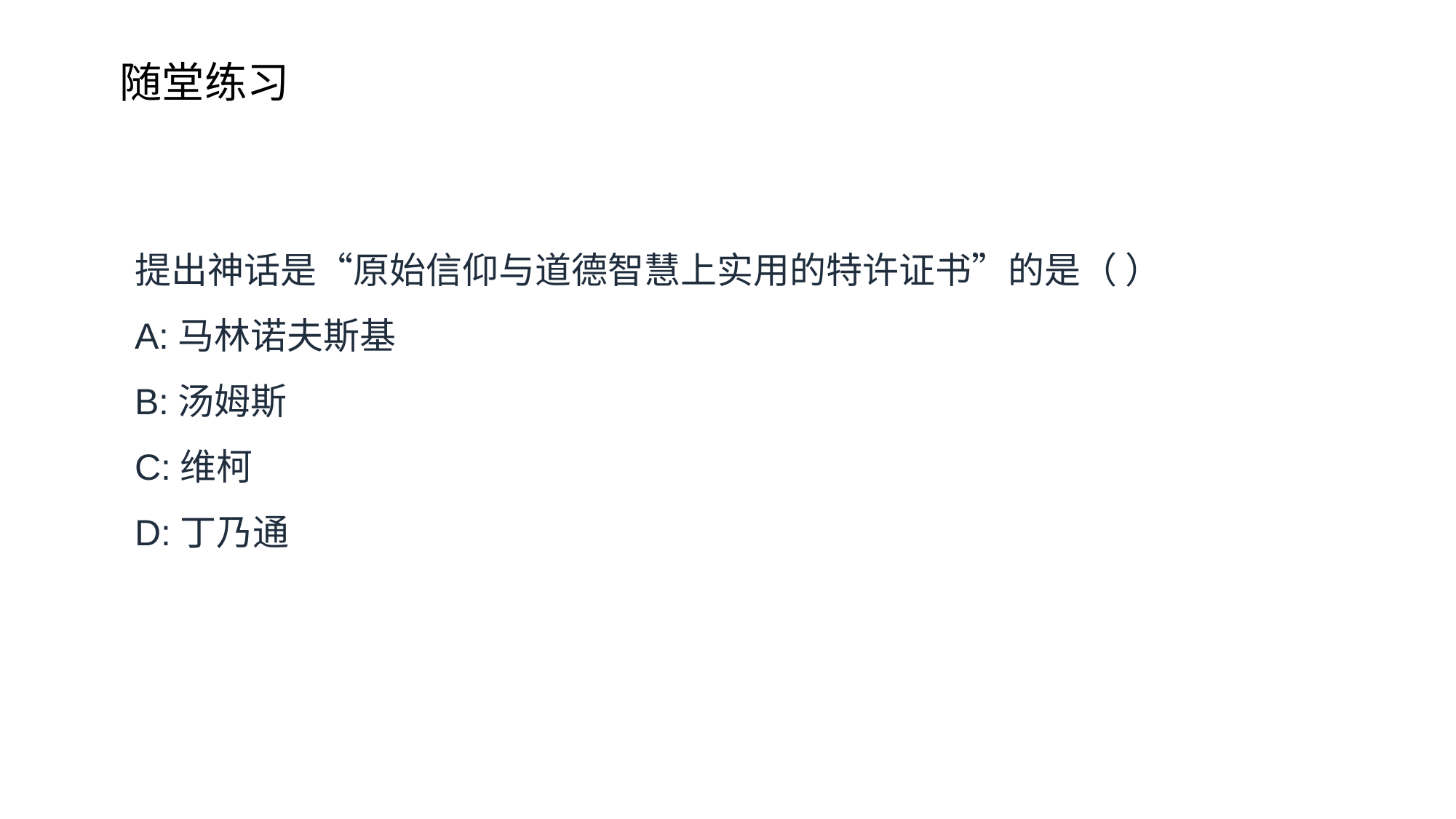

随堂练习
提出神话是“原始信仰与道德智慧上实用的特许证书”的是（ ）
A:马林诺夫斯基
B:汤姆斯
C:维柯
D:丁乃通